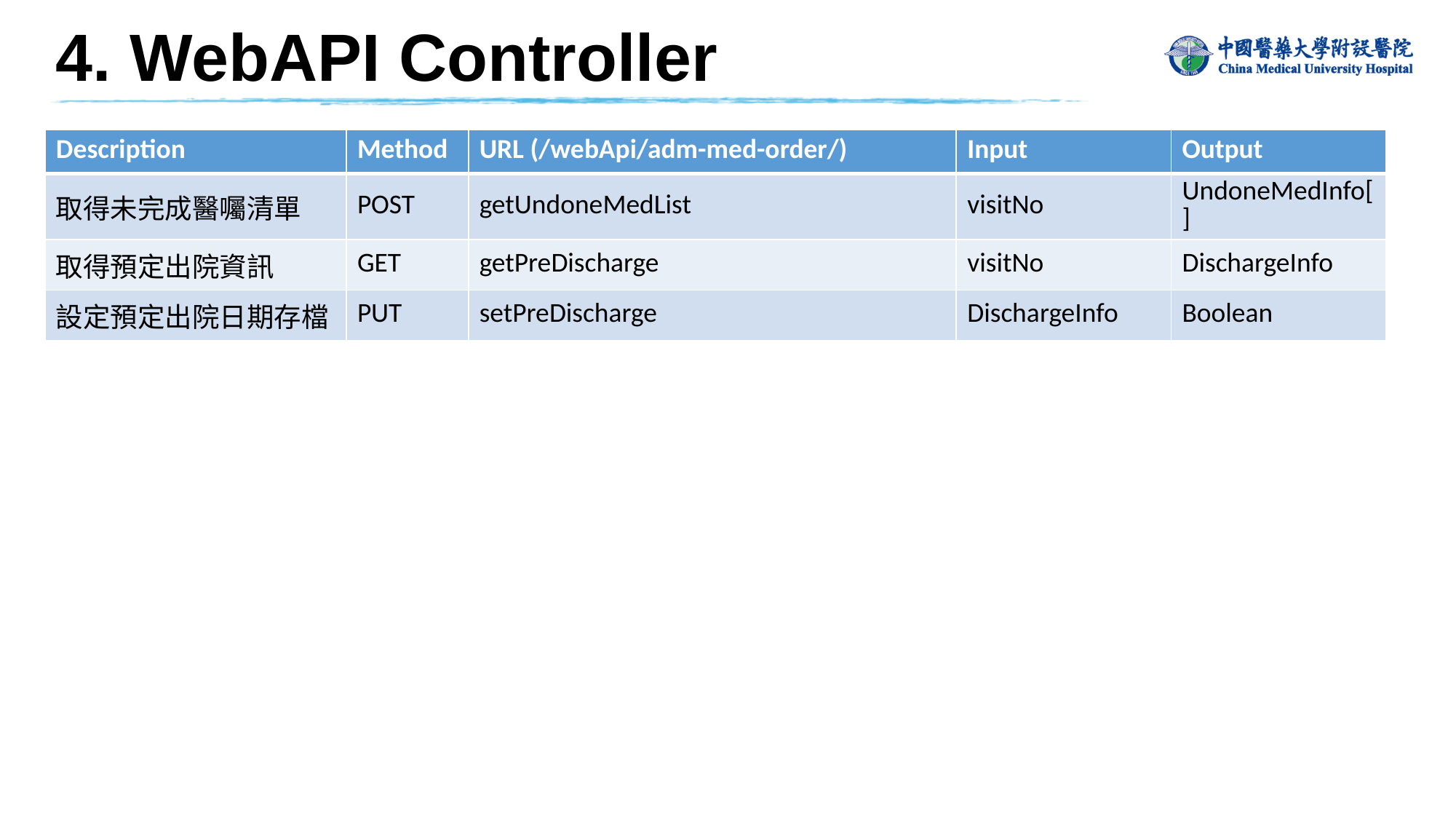

4. WebAPI Controller
| Description | Method | URL (/webApi/adm-med-order/) | Input | Output |
| --- | --- | --- | --- | --- |
| 取得未完成醫囑清單 | POST | getUndoneMedList | visitNo | UndoneMedInfo[] |
| 取得預定出院資訊 | GET | getPreDischarge | visitNo | DischargeInfo |
| 設定預定出院日期存檔 | PUT | setPreDischarge | DischargeInfo | Boolean |